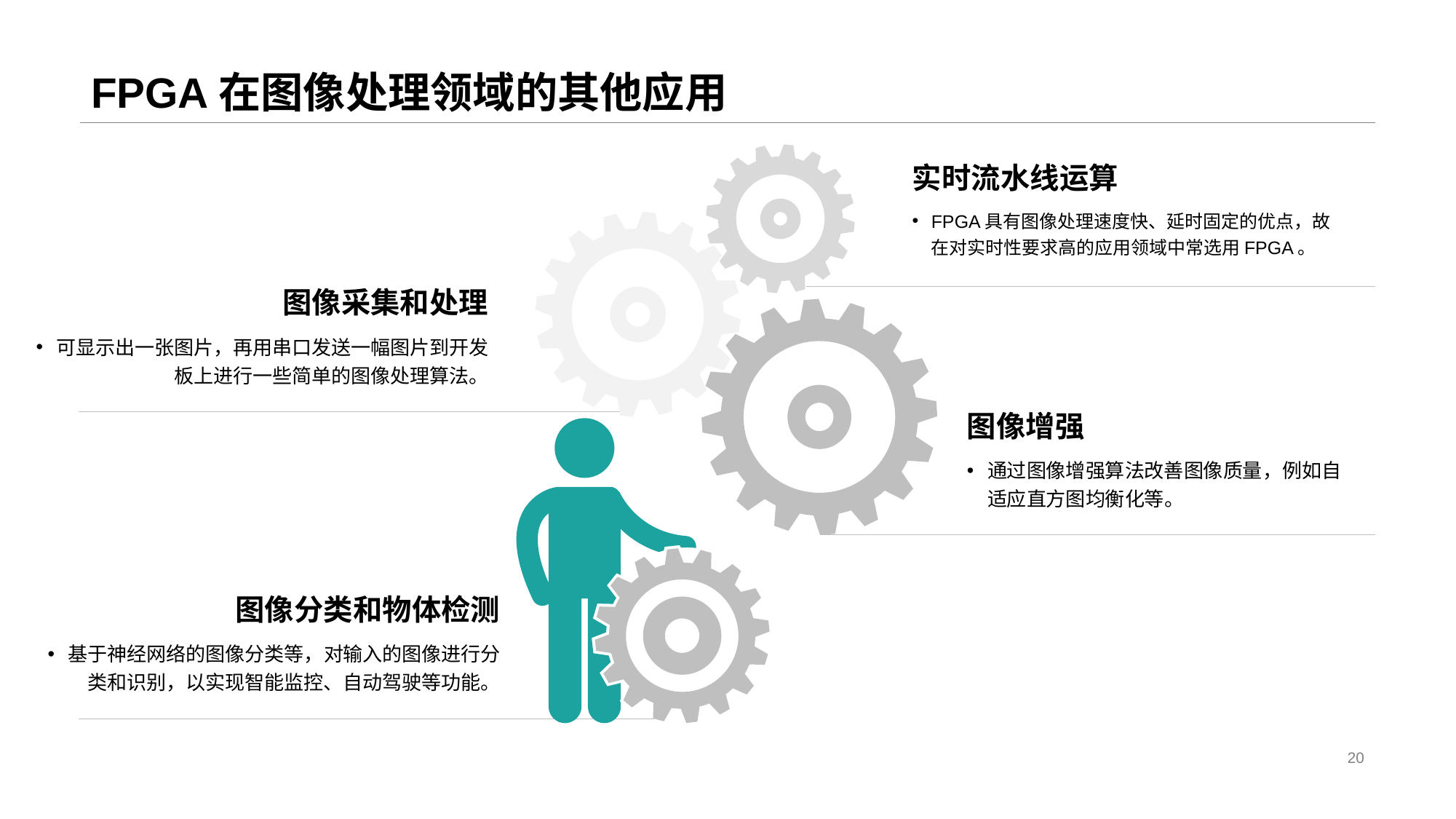

# FPGA在图像处理领域的其他应用

实时流水线运算
FPGA具有图像处理速度快、延时固定的优点，故在对实时性要求高的应用领域中常选用FPGA。

图像采集和处理
可显示出一张图片，再用串口发送一幅图片到开发板上进行一些简单的图像处理算法。

图像增强
通过图像增强算法改善图像质量，例如自适应直方图均衡化等。

图像分类和物体检测
基于神经网络的图像分类等，对输入的图像进行分类和识别，以实现智能监控、自动驾驶等功能。
20